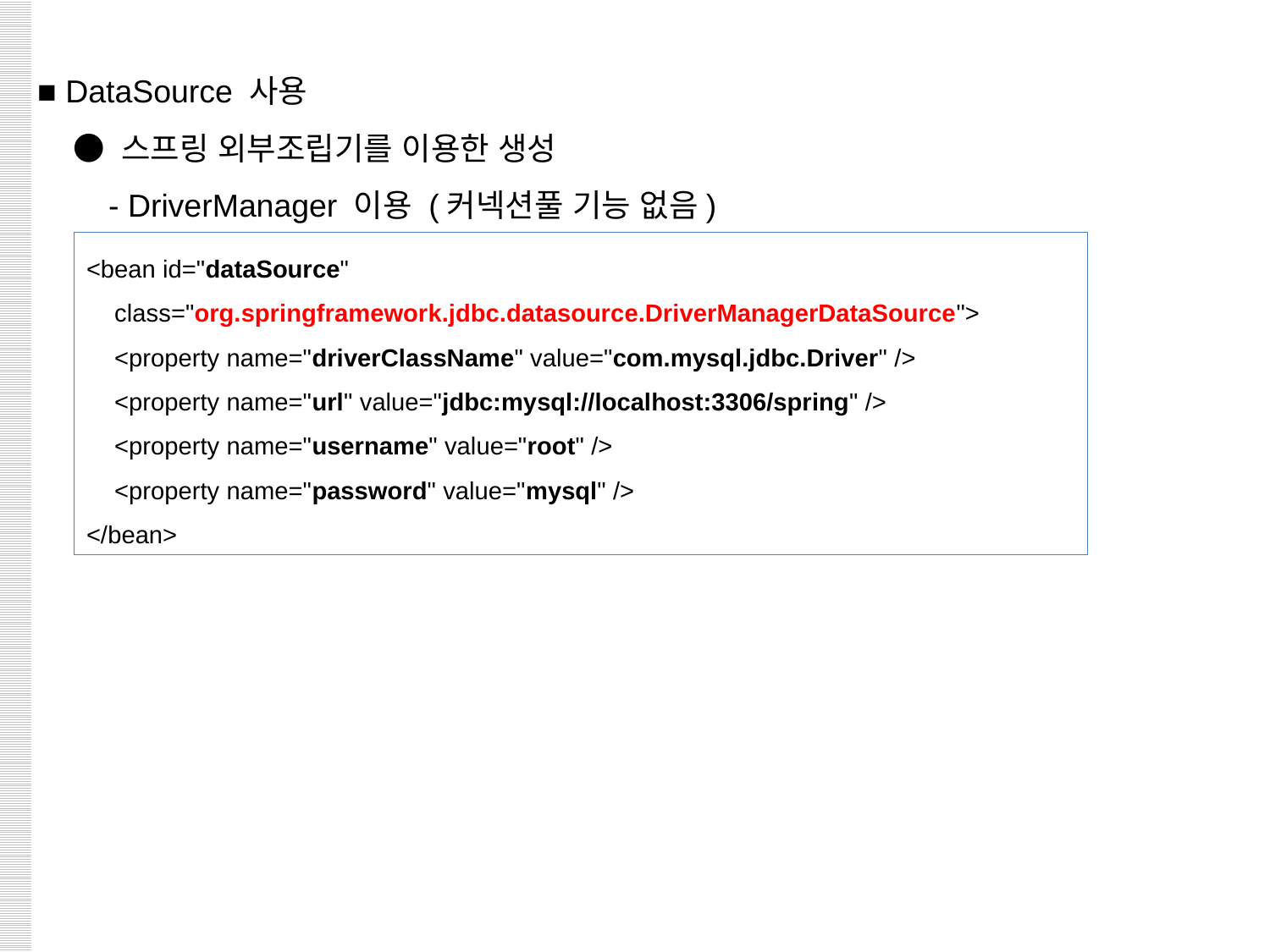

■ DataSource 사용
    ● 스프링 외부조립기를 이용한 생성
        - DriverManager 이용 (커넥션풀 기능 없음)
<bean id="dataSource"
    class="org.springframework.jdbc.datasource.DriverManagerDataSource">
    <property name="driverClassName" value="com.mysql.jdbc.Driver" />
    <property name="url" value="jdbc:mysql://localhost:3306/spring" />
    <property name="username" value="root" />
    <property name="password" value="mysql" />
</bean>